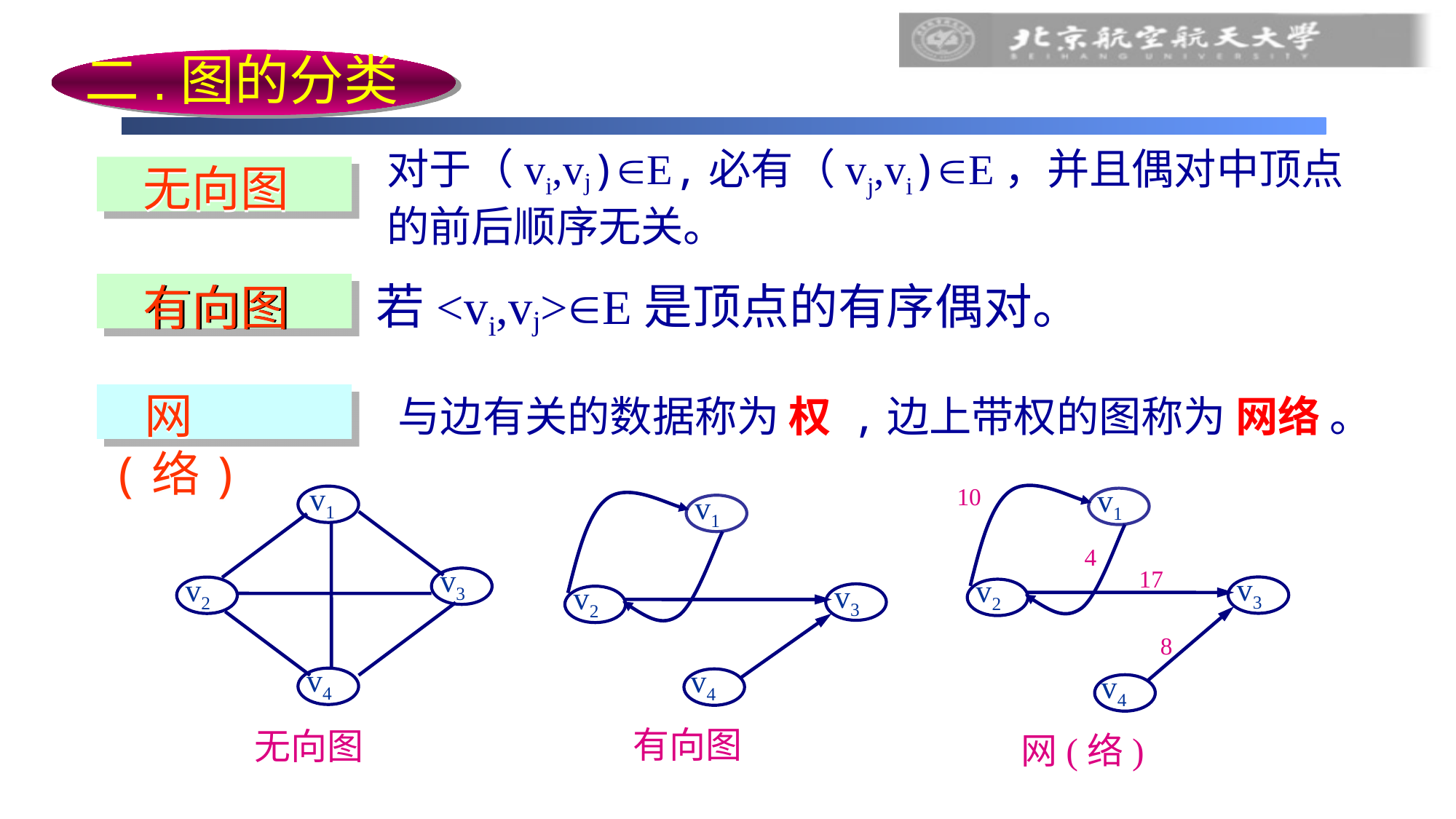

二.图的分类

对于（vi,vj)∈E,必有（vj,vi)∈E，并且偶对中顶点的前后顺序无关。
  无向图

若<vi,vj>∈E是顶点的有序偶对。
  有向图

与边有关的数据称为 权 ,边上带权的图称为 网络 。
  网(络)

v1

v3
v2

v4

无向图
v1

v3
v2

v4

10
4
17
8
网(络)
v1

v3
v2

v4

有向图